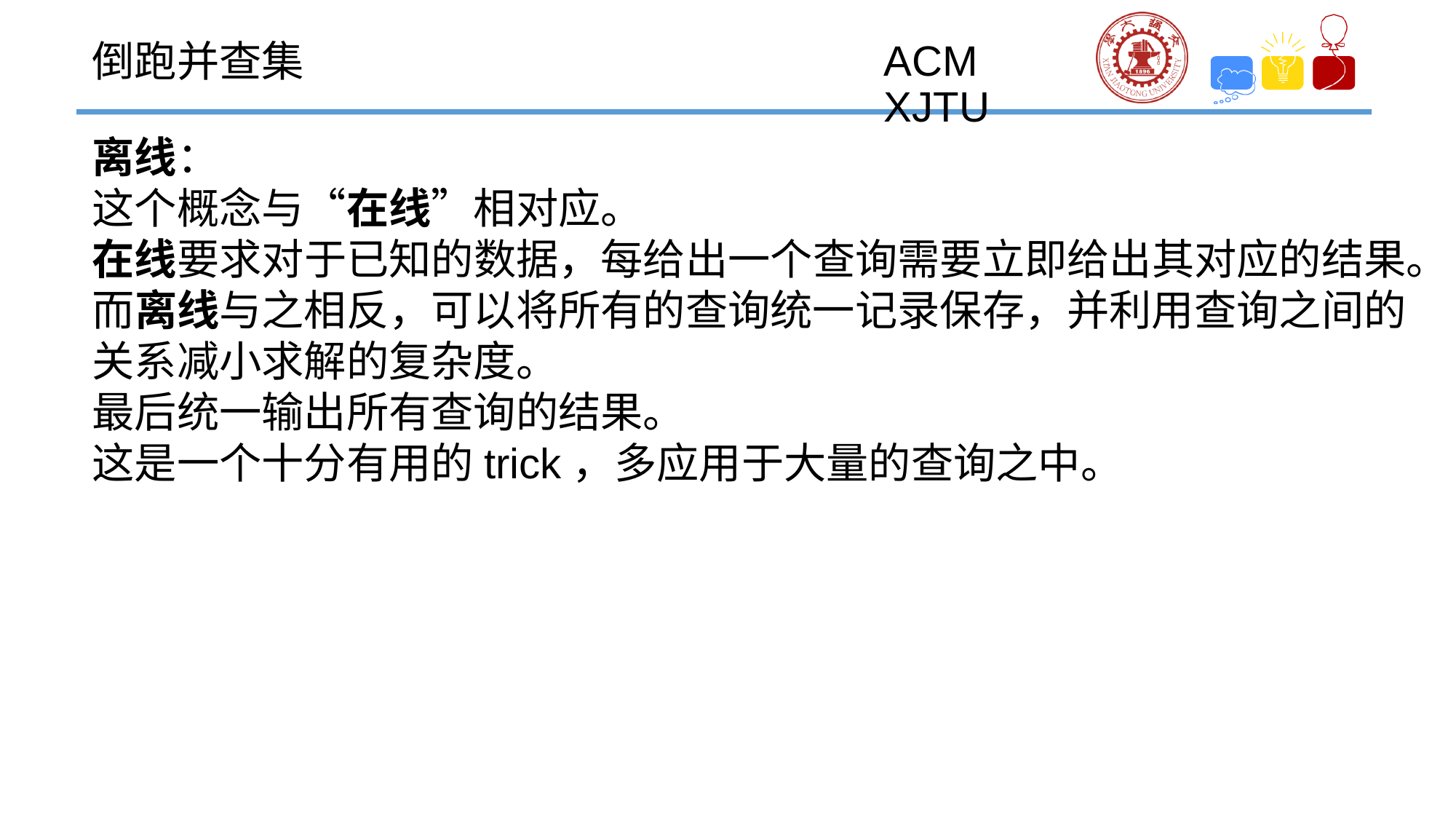

倒跑并查集
离线：
这个概念与“在线”相对应。
在线要求对于已知的数据，每给出一个查询需要立即给出其对应的结果。
而离线与之相反，可以将所有的查询统一记录保存，并利用查询之间的关系减小求解的复杂度。
最后统一输出所有查询的结果。
这是一个十分有用的trick，多应用于大量的查询之中。